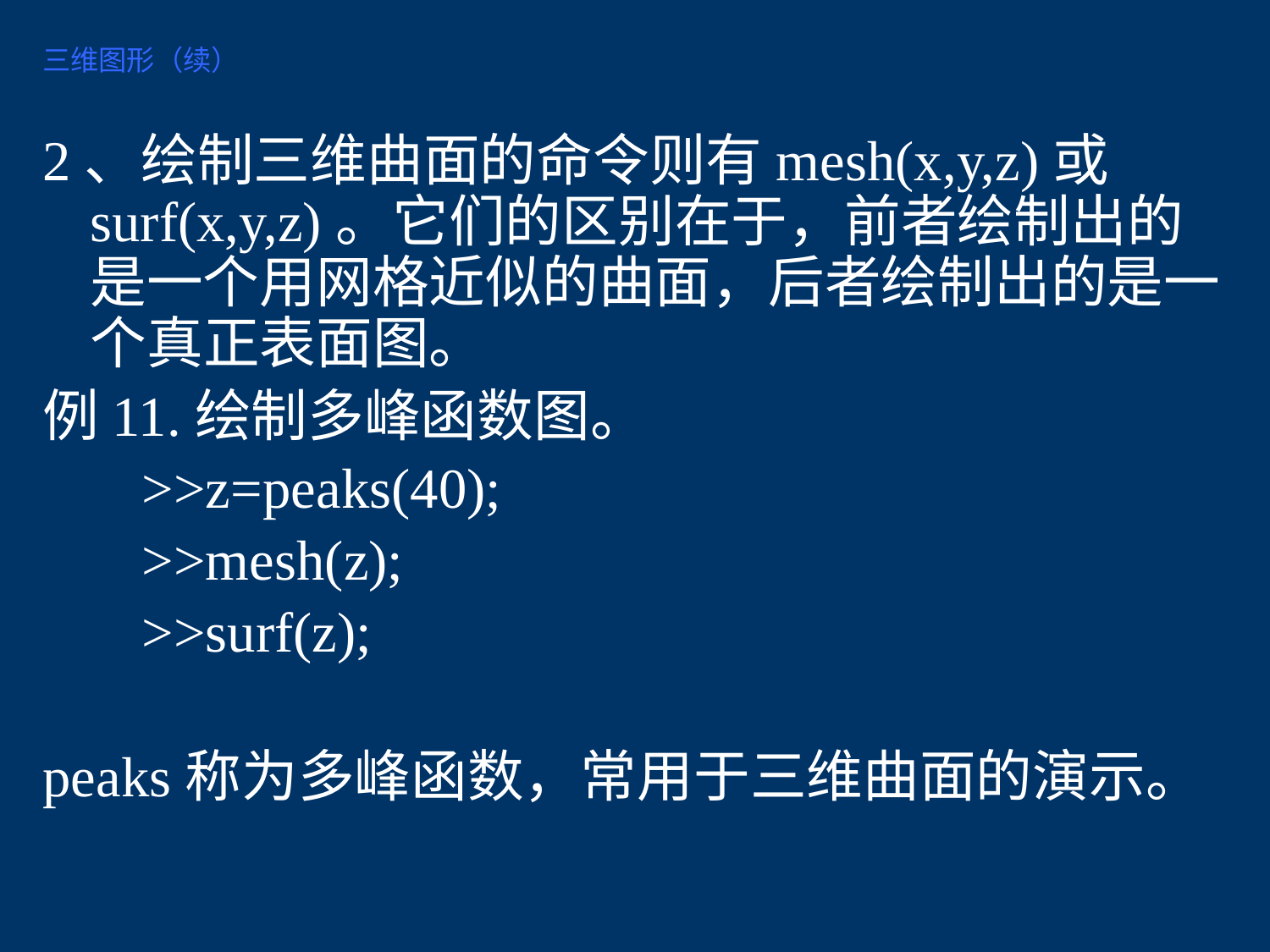

三维图形（续）
2、绘制三维曲面的命令则有mesh(x,y,z)或surf(x,y,z)。它们的区别在于，前者绘制出的是一个用网格近似的曲面，后者绘制出的是一个真正表面图。
例11.绘制多峰函数图。
       >>z=peaks(40);
       >>mesh(z);
       >>surf(z);

peaks称为多峰函数，常用于三维曲面的演示。